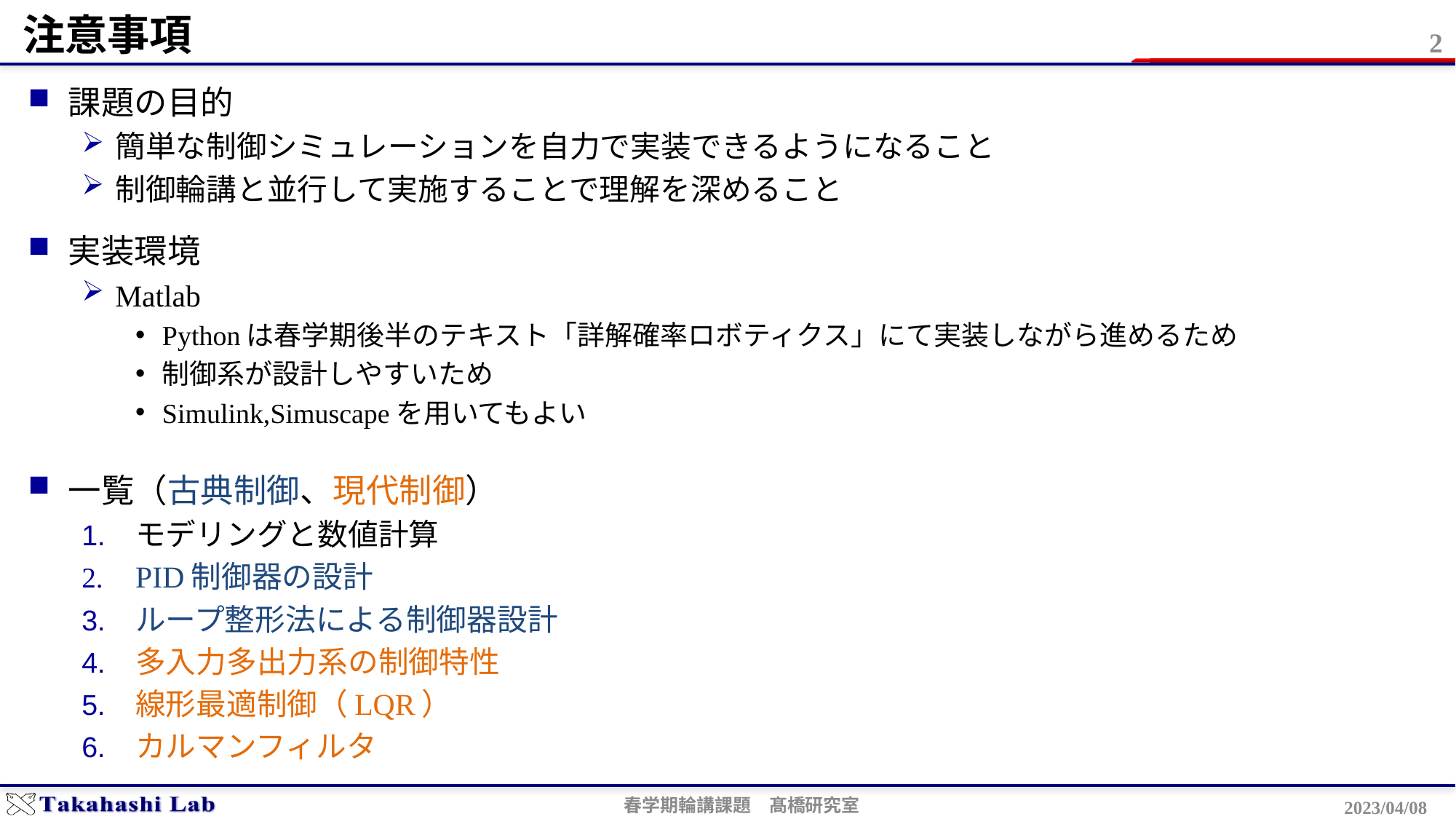

# 注意事項
2
課題の目的
簡単な制御シミュレーションを自力で実装できるようになること
制御輪講と並行して実施することで理解を深めること

実装環境
Matlab
Pythonは春学期後半のテキスト「詳解確率ロボティクス」にて実装しながら進めるため
制御系が設計しやすいため
Simulink,Simuscapeを用いてもよい

一覧（古典制御、現代制御）
モデリングと数値計算
PID制御器の設計
ループ整形法による制御器設計
多入力多出力系の制御特性
線形最適制御（LQR）
カルマンフィルタ
2023/04/08
春学期輪講課題　髙橋研究室